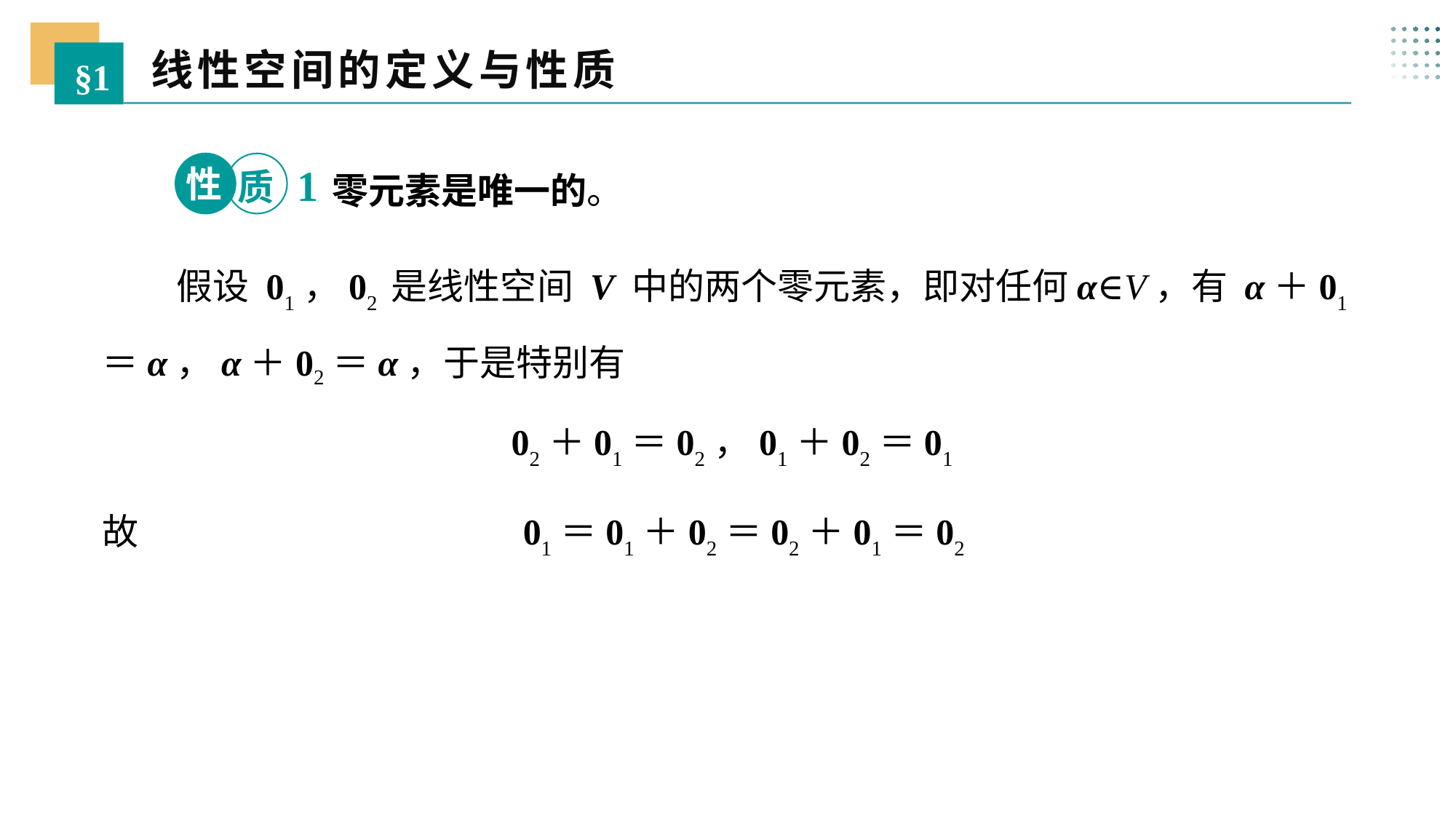

线性空间的定义与性质
§1
                           零元素是唯一的。

性

1
质
        假设 01，02 是线性空间 V 中的两个零元素，即对任何α∈V，有 α＋01＝α，α＋02＝α，于是特别有
 02＋01＝02，01＋02＝01
故　　                                     01＝01＋02＝02＋01＝02